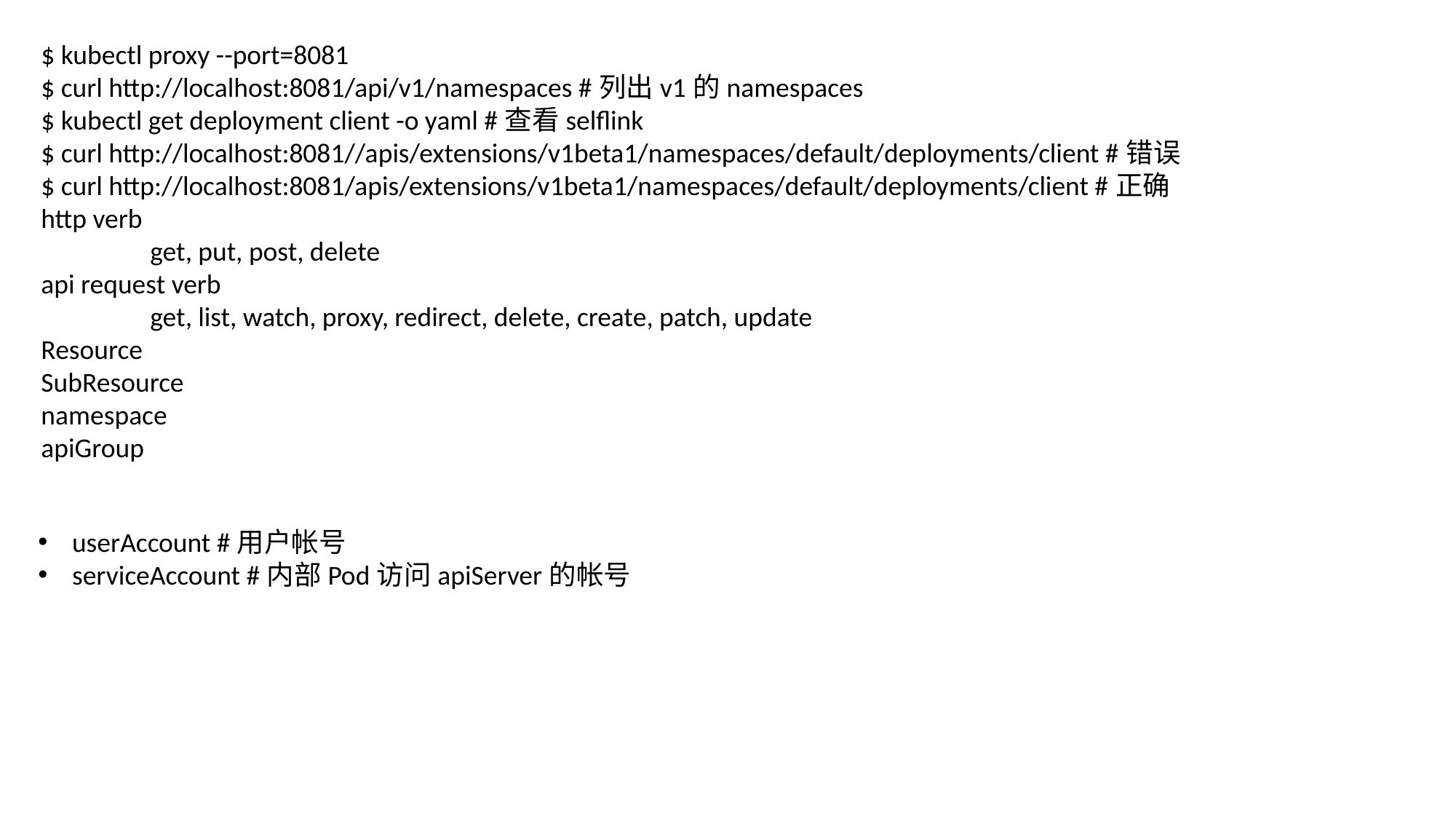

$ kubectl proxy --port=8081
$ curl http://localhost:8081/api/v1/namespaces #列出v1的namespaces
$ kubectl get deployment client -o yaml #查看selflink
$ curl http://localhost:8081//apis/extensions/v1beta1/namespaces/default/deployments/client #错误
$ curl http://localhost:8081/apis/extensions/v1beta1/namespaces/default/deployments/client #正确
http verb
	get, put, post, delete
api request verb
	get, list, watch, proxy, redirect, delete, create, patch, update
Resource
SubResource
namespace
apiGroup
userAccount #用户帐号
serviceAccount #内部Pod访问apiServer的帐号